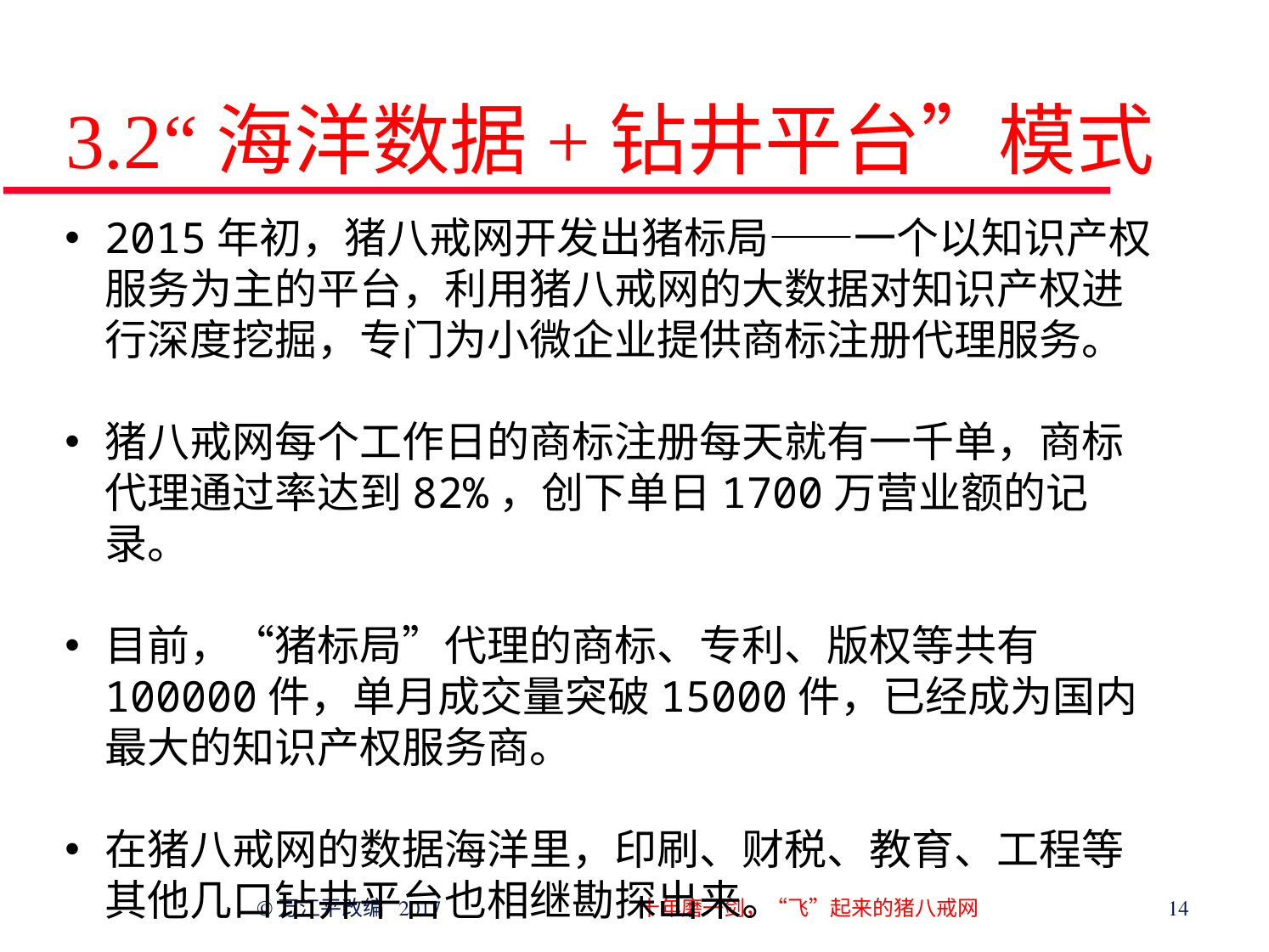

# 3.2“海洋数据+钻井平台”模式
2015年初，猪八戒网开发出猪标局——一个以知识产权服务为主的平台，利用猪八戒网的大数据对知识产权进行深度挖掘，专门为小微企业提供商标注册代理服务。

猪八戒网每个工作日的商标注册每天就有一千单，商标代理通过率达到82%，创下单日1700万营业额的记录。

目前，“猪标局”代理的商标、专利、版权等共有100000件，单月成交量突破15000件，已经成为国内最大的知识产权服务商。

在猪八戒网的数据海洋里，印刷、财税、教育、工程等其他几口钻井平台也相继勘探出来。